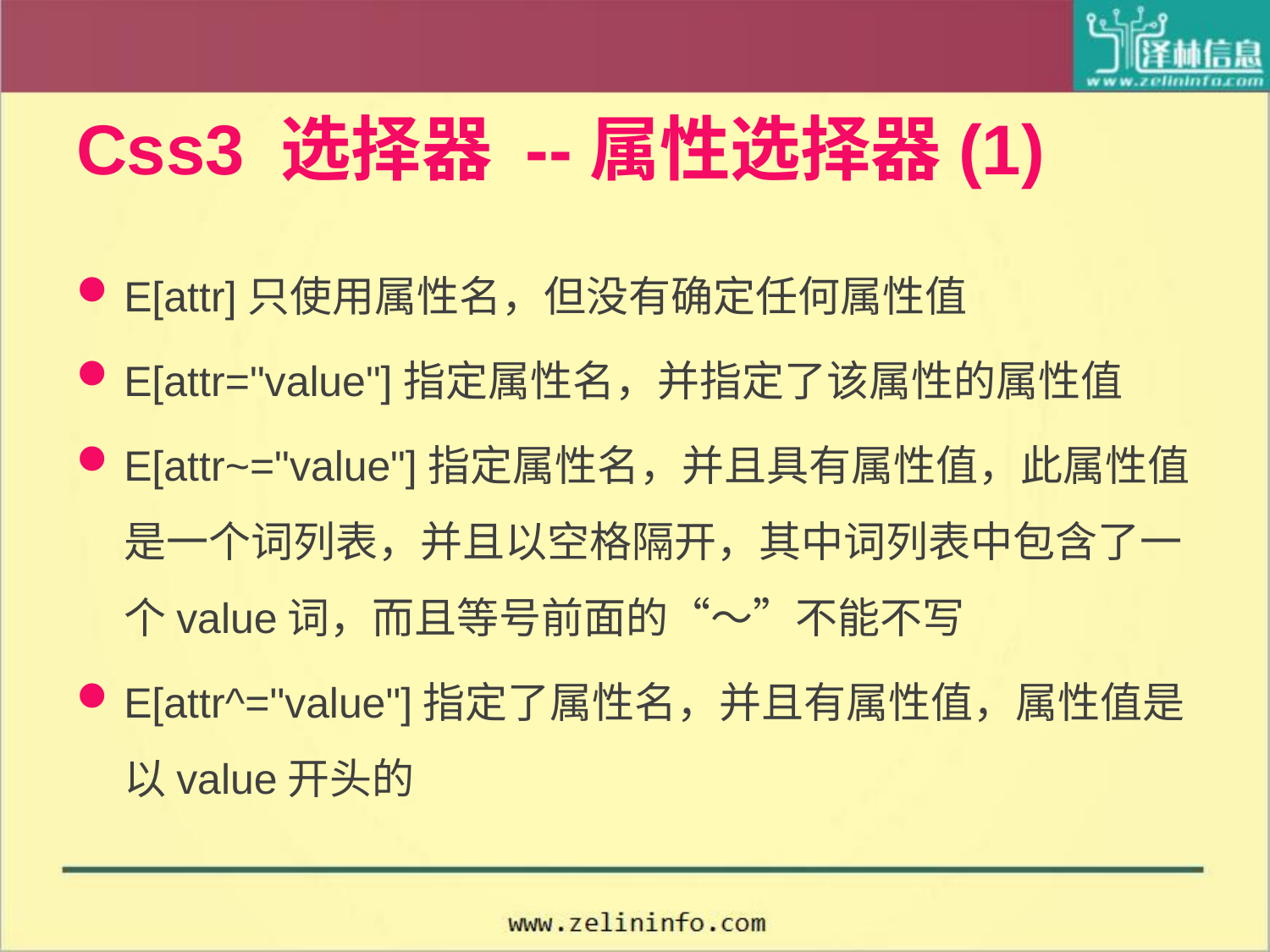

# Css3 选择器 --属性选择器(1)
E[attr]只使用属性名，但没有确定任何属性值
E[attr="value"]指定属性名，并指定了该属性的属性值
E[attr~="value"]指定属性名，并且具有属性值，此属性值是一个词列表，并且以空格隔开，其中词列表中包含了一个value词，而且等号前面的“〜”不能不写
E[attr^="value"]指定了属性名，并且有属性值，属性值是以value开头的